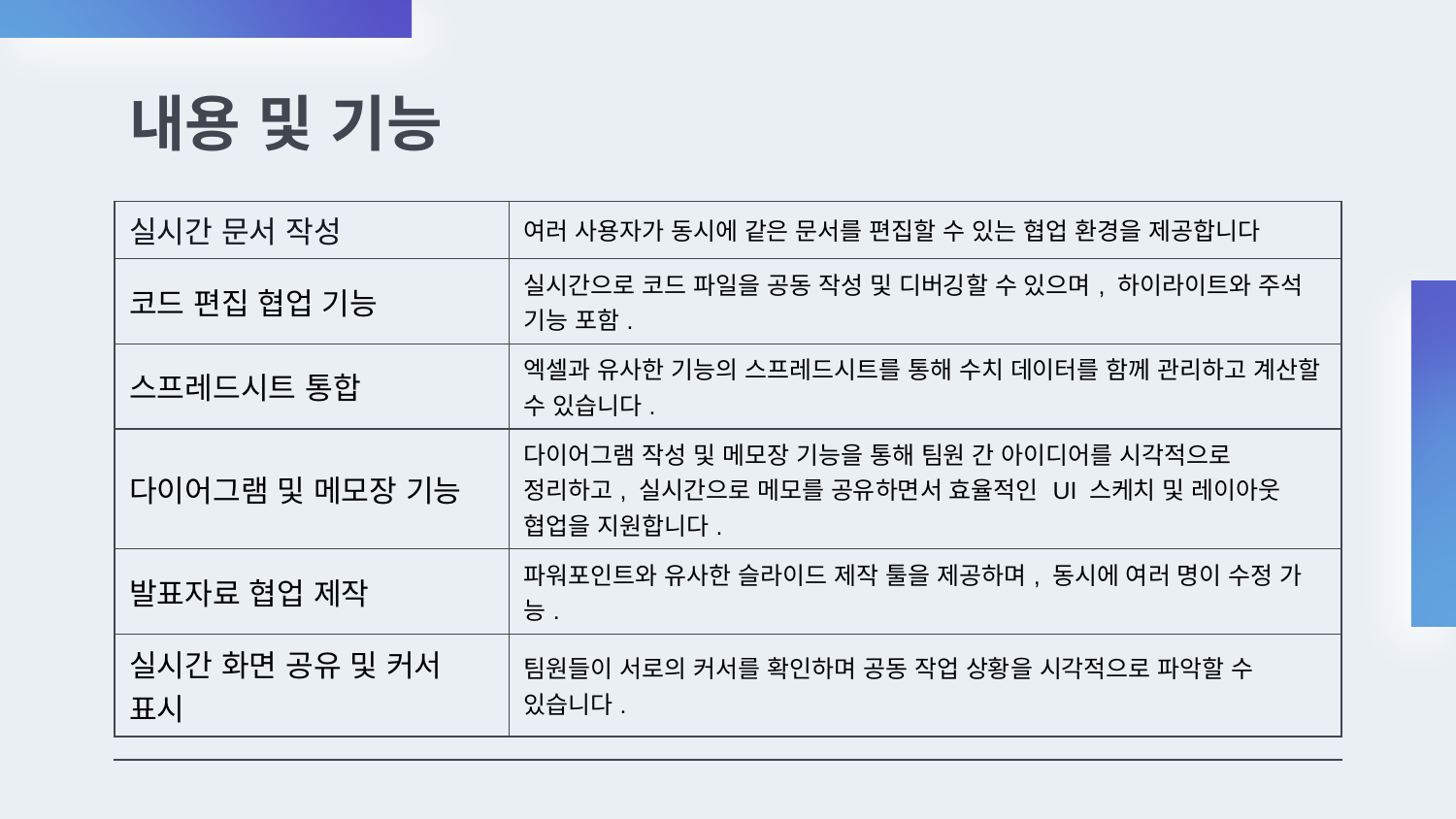

# 내용 및 기능
| 실시간 문서 작성 | 여러 사용자가 동시에 같은 문서를 편집할 수 있는 협업 환경을 제공합니다 |
| --- | --- |
| 코드 편집 협업 기능 | 실시간으로 코드 파일을 공동 작성 및 디버깅할 수 있으며, 하이라이트와 주석 기능 포함. |
| 스프레드시트 통합 | 엑셀과 유사한 기능의 스프레드시트를 통해 수치 데이터를 함께 관리하고 계산할 수 있습니다. |
| 다이어그램 및 메모장 기능 | 다이어그램 작성 및 메모장 기능을 통해 팀원 간 아이디어를 시각적으로 정리하고, 실시간으로 메모를 공유하면서 효율적인 UI 스케치 및 레이아웃 협업을 지원합니다. |
| 발표자료 협업 제작 | 파워포인트와 유사한 슬라이드 제작 툴을 제공하며, 동시에 여러 명이 수정 가능. |
| 실시간 화면 공유 및 커서 표시 | 팀원들이 서로의 커서를 확인하며 공동 작업 상황을 시각적으로 파악할 수 있습니다. |